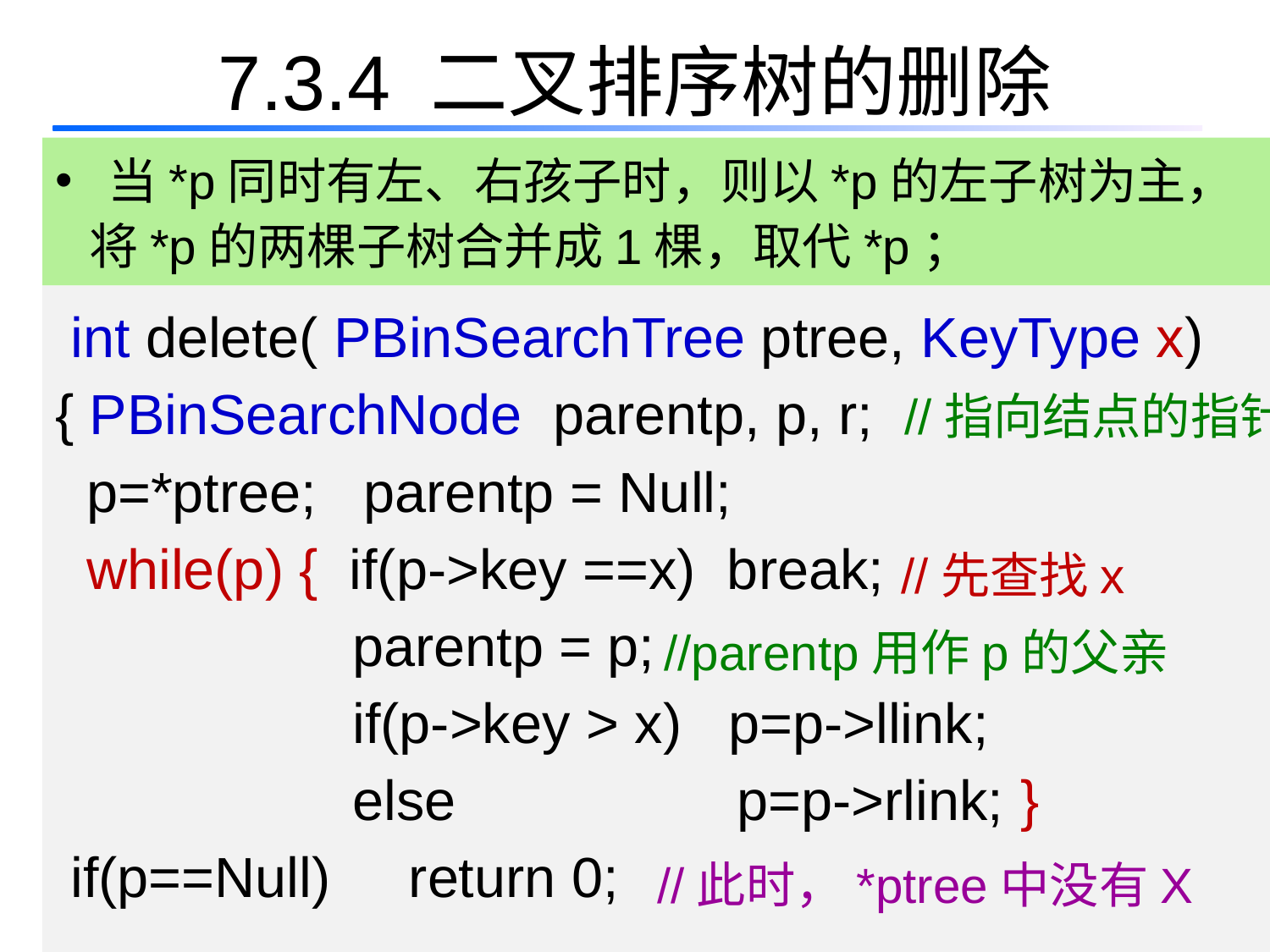

# 7.3.4 二叉排序树的删除

 当*p同时有左、右孩子时，则以*p的左子树为主，
  将*p的两棵子树合并成1棵，取代*p；
 int delete( PBinSearchTree ptree, KeyType x)
{ PBinSearchNode  parentp, p, r;  //指向结点的指针
  p=*ptree;   parentp = Null;
  while(p) {  if(p->key ==x)  break;
                   parentp = p;
                   if(p->key > x)   p=p->llink;
                   else                  p=p->rlink; }
 if(p==Null)     return 0;
//先查找x
//parentp用作p的父亲
//此时，*ptree中没有X